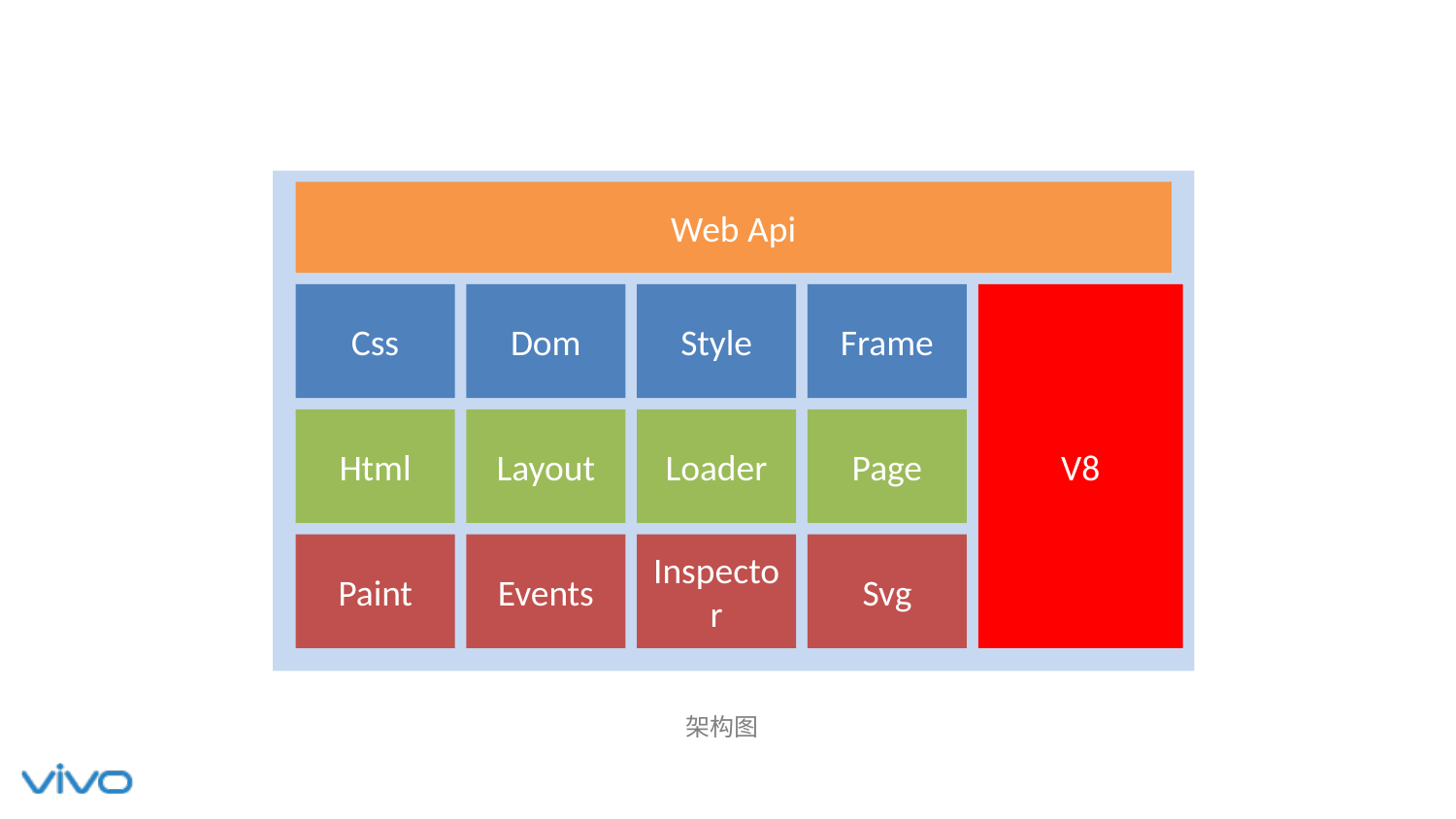

Web Api
Css
Dom
Style
Frame
V8
Html
Layout
Loader
Page
Paint
Events
Inspector
Svg
架构图